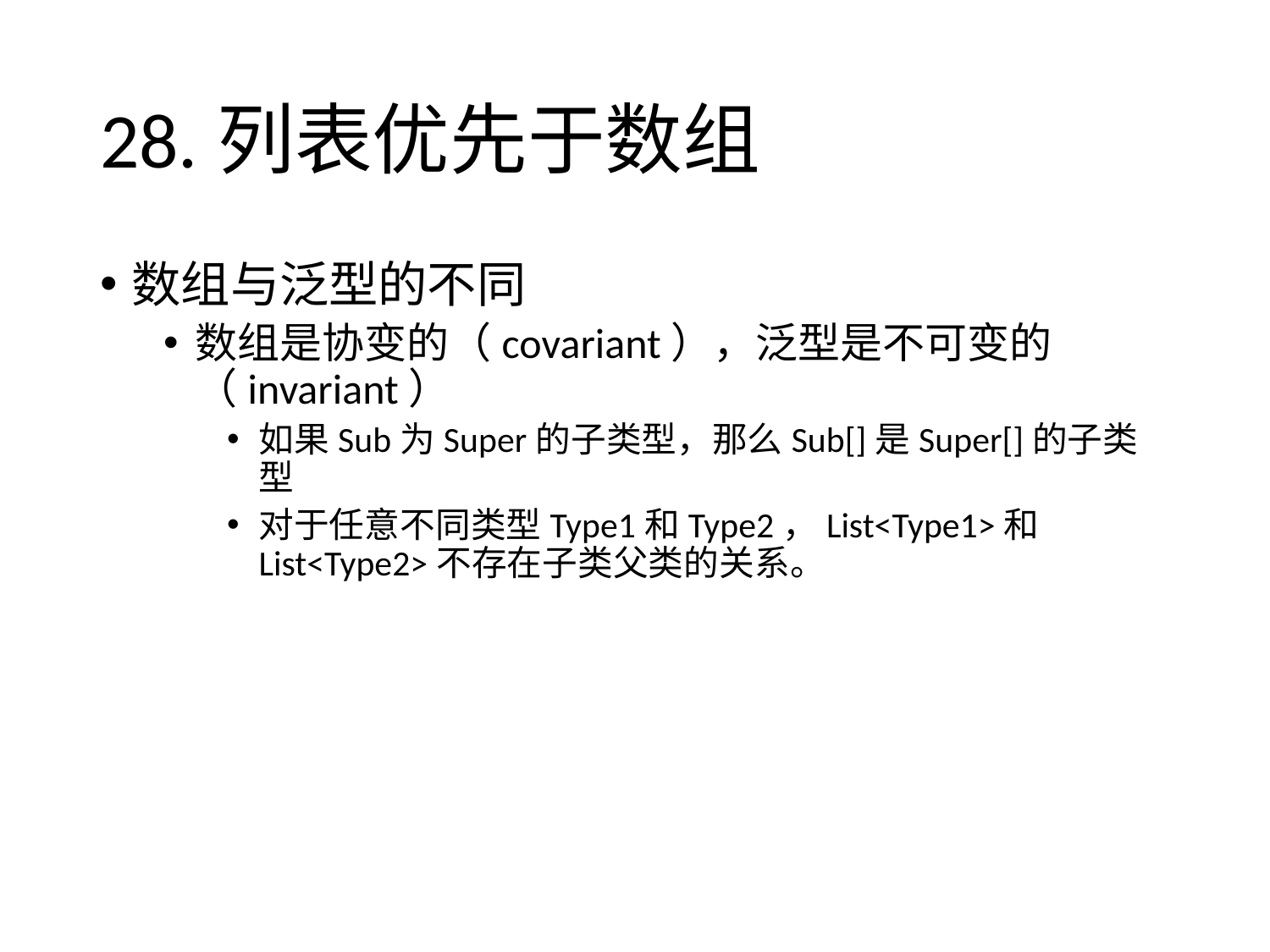

# 28.列表优先于数组
数组与泛型的不同
数组是协变的（covariant），泛型是不可变的（invariant）
如果Sub为Super的子类型，那么Sub[]是Super[]的子类型
对于任意不同类型Type1和Type2，List<Type1>和List<Type2>不存在子类父类的关系。